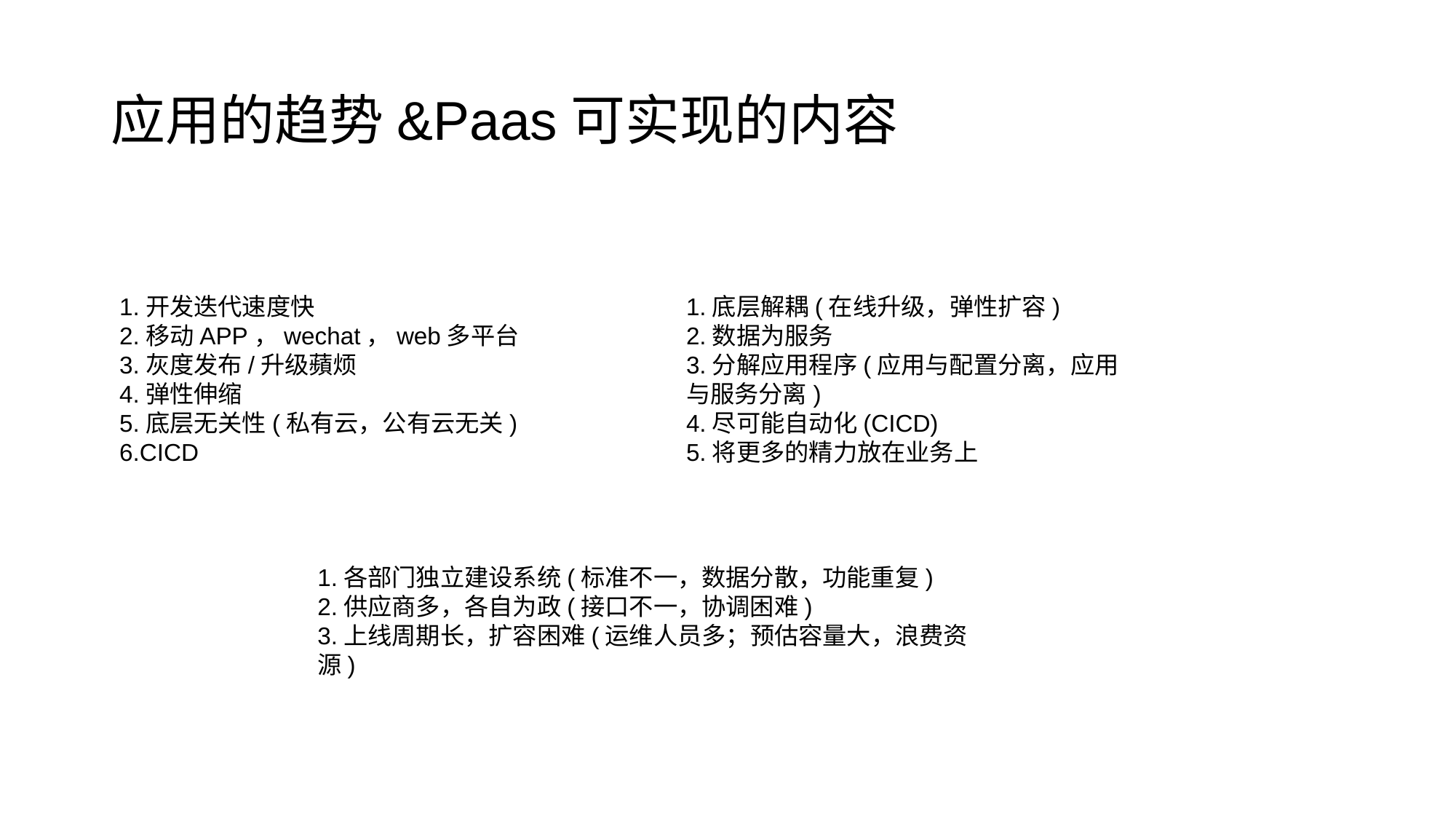

# 应用的趋势&Paas可实现的内容
1.开发迭代速度快
2.移动APP，wechat，web多平台
3.灰度发布/升级蘋烦
4.弹性伸缩
5.底层无关性(私有云，公有云无关)
6.CICD
1.底层解耦(在线升级，弹性扩容)
2.数据为服务
3.分解应用程序(应用与配置分离，应用与服务分离)
4.尽可能自动化(CICD)
5.将更多的精力放在业务上
1.各部门独立建设系统(标准不一，数据分散，功能重复)
2.供应商多，各自为政(接口不一，协调困难)
3.上线周期长，扩容困难(运维人员多；预估容量大，浪费资源)